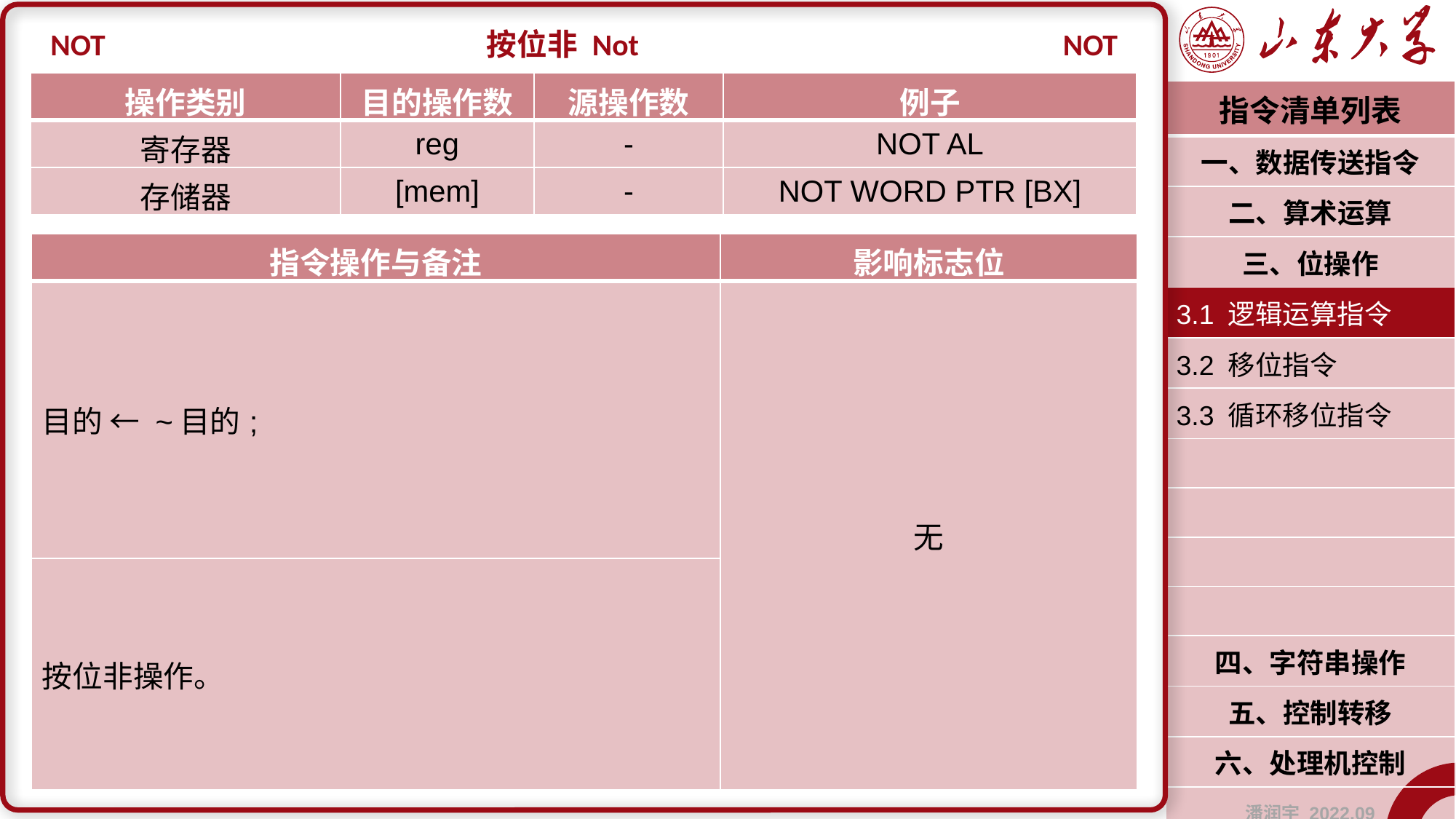

NOT
按位非 Not
NOT
| 操作类别 | 目的操作数 | 源操作数 | 例子 |
| --- | --- | --- | --- |
| 寄存器 | reg | - | NOT AL |
| 存储器 | [mem] | - | NOT WORD PTR [BX] |
| 指令清单列表 |
| --- |
| 一、数据传送指令 |
| 二、算术运算 |
| 三、位操作 |
| 3.1 逻辑运算指令 |
| 3.2 移位指令 |
| 3.3 循环移位指令 |
|  |
|  |
|  |
|  |
| 四、字符串操作 |
| 五、控制转移 |
| 六、处理机控制 |
| 潘润宇 2022.09 |
| 指令操作与备注 | 影响标志位 |
| --- | --- |
| 目的 ← ~目的; | 无 |
| 按位非操作。 |  |